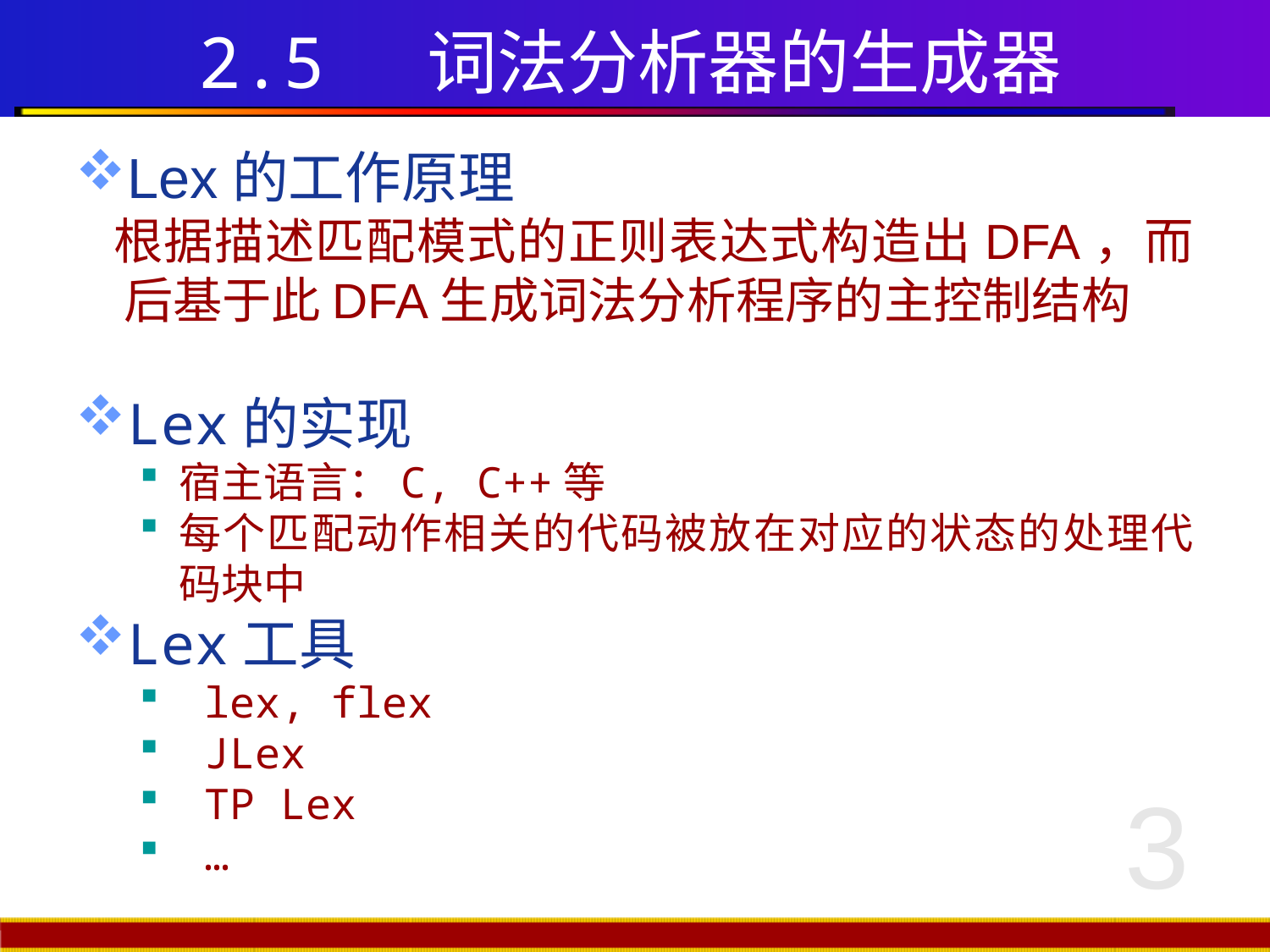

# 2.5  词法分析器的生成器
Lex的工作原理
  根据描述匹配模式的正则表达式构造出DFA，而后基于此DFA生成词法分析程序的主控制结构

Lex的实现
宿主语言：C, C++等
每个匹配动作相关的代码被放在对应的状态的处理代码块中
Lex工具
 lex, flex
 JLex
 TP Lex
 …

3